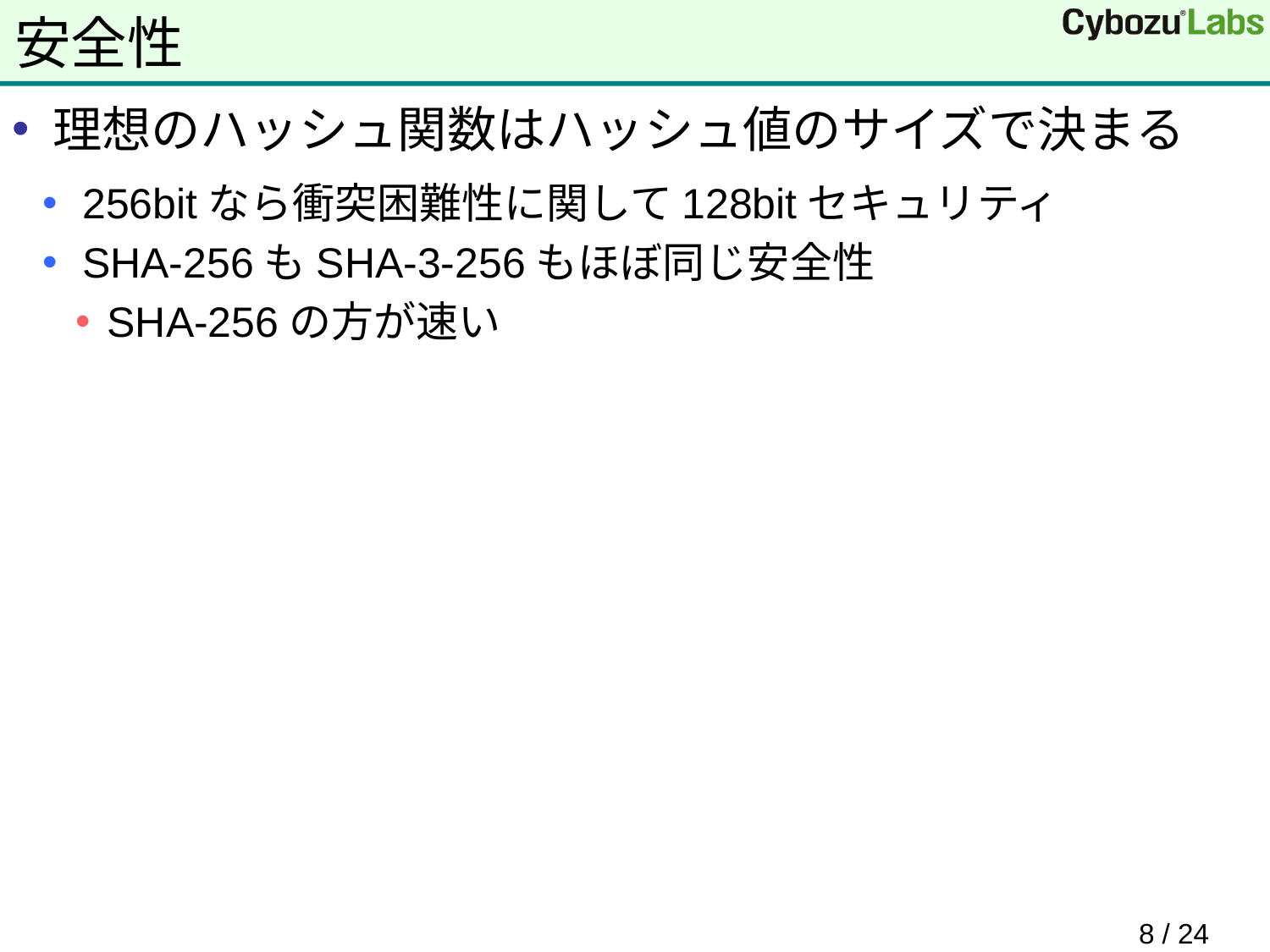

# 安全性
理想のハッシュ関数はハッシュ値のサイズで決まる
256bitなら衝突困難性に関して128bitセキュリティ
SHA-256もSHA-3-256もほぼ同じ安全性
SHA-256の方が速い
    8 / 24